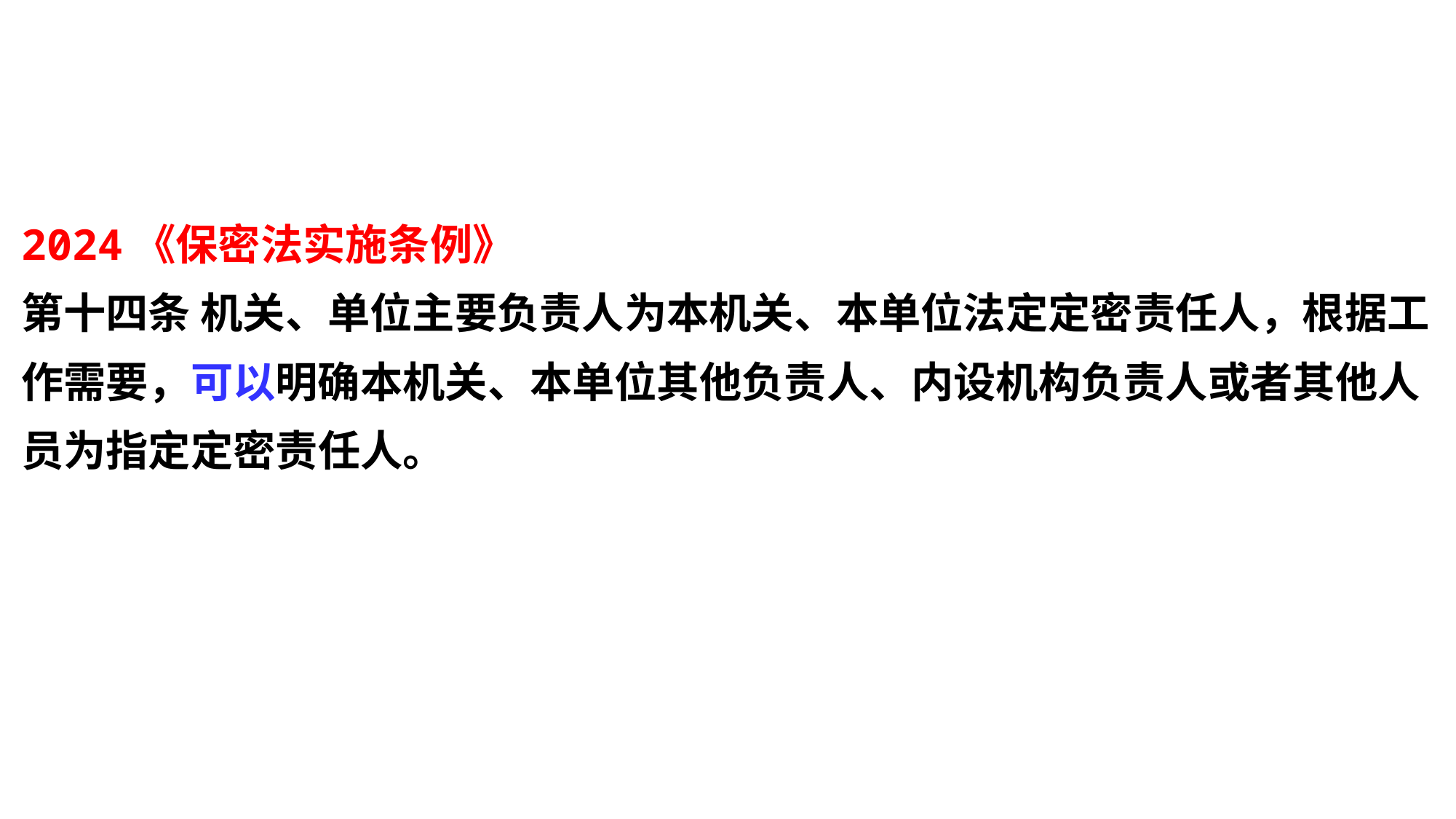

2024《保密法实施条例》
第十四条 机关、单位主要负责人为本机关、本单位法定定密责任人，根据工作需要，可以明确本机关、本单位其他负责人、内设机构负责人或者其他人员为指定定密责任人。